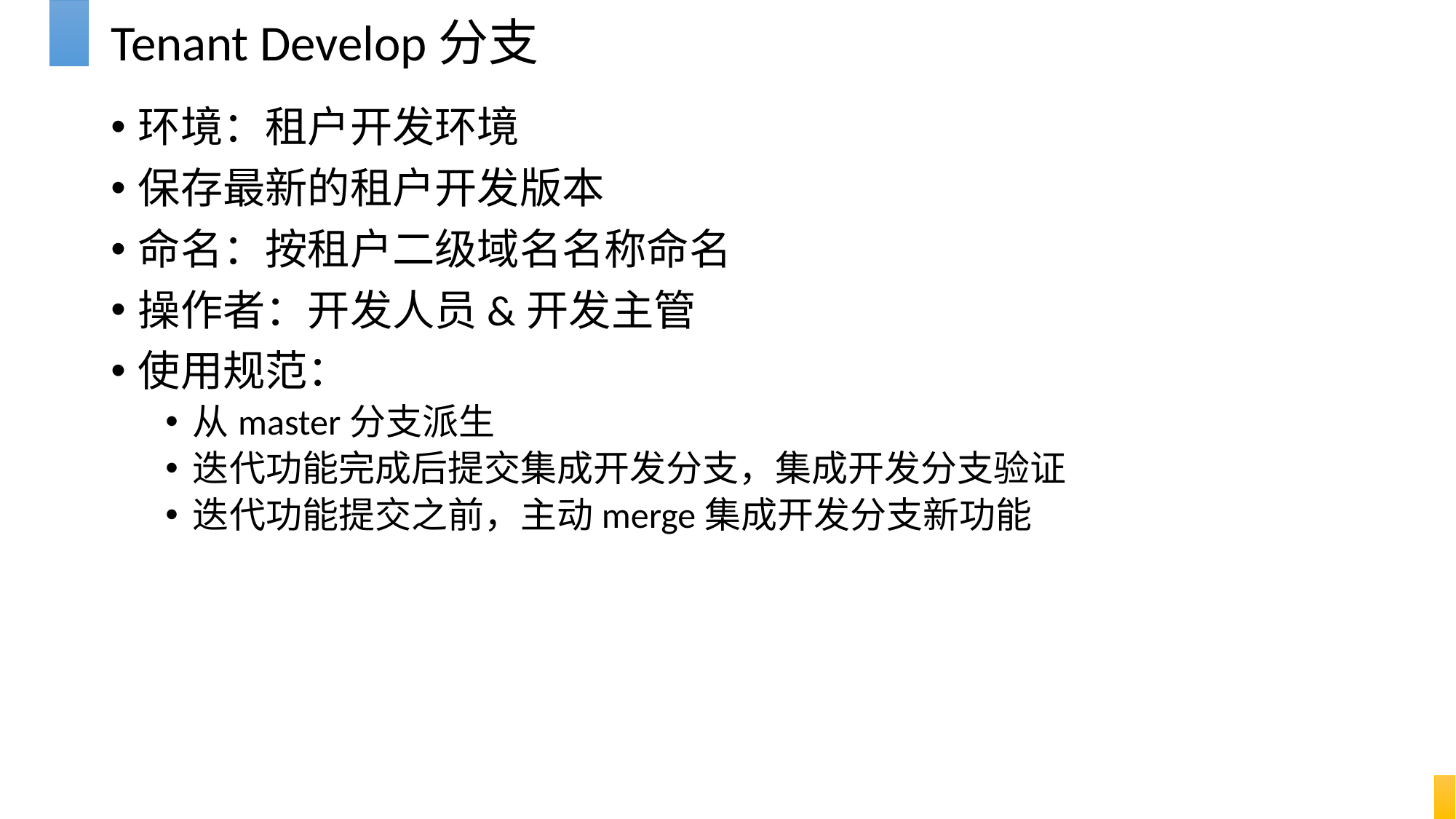

# Tenant Develop分支
环境：租户开发环境
保存最新的租户开发版本
命名：按租户二级域名名称命名
操作者：开发人员&开发主管
使用规范：
从master分支派生
迭代功能完成后提交集成开发分支，集成开发分支验证
迭代功能提交之前，主动merge集成开发分支新功能